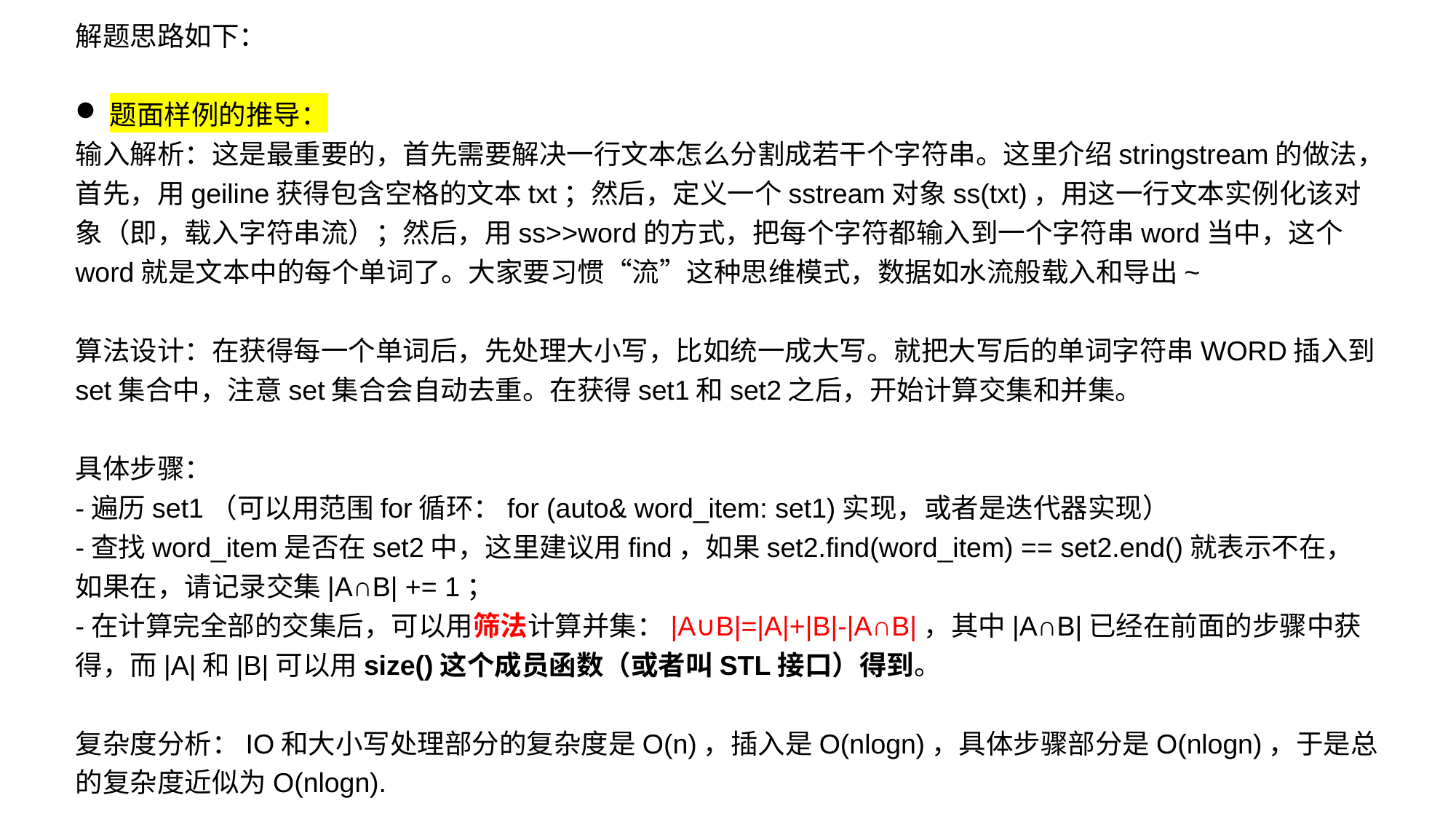

解题思路如下：

题面样例的推导：
输入解析：这是最重要的，首先需要解决一行文本怎么分割成若干个字符串。这里介绍stringstream的做法，首先，用geiline获得包含空格的文本txt；然后，定义一个sstream对象ss(txt)，用这一行文本实例化该对象（即，载入字符串流）；然后，用ss>>word的方式，把每个字符都输入到一个字符串word当中，这个word就是文本中的每个单词了。大家要习惯“流”这种思维模式，数据如水流般载入和导出~

算法设计：在获得每一个单词后，先处理大小写，比如统一成大写。就把大写后的单词字符串WORD插入到set集合中，注意set集合会自动去重。在获得set1和set2之后，开始计算交集和并集。

具体步骤：
-遍历set1（可以用范围for循环：for (auto& word_item: set1)实现，或者是迭代器实现）
-查找word_item是否在set2中，这里建议用find，如果set2.find(word_item) == set2.end()就表示不在，如果在，请记录交集|A∩B| += 1；
-在计算完全部的交集后，可以用筛法计算并集：|A∪B|=|A|+|B|-|A∩B|，其中|A∩B|已经在前面的步骤中获得，而|A|和|B|可以用size()这个成员函数（或者叫STL接口）得到。

复杂度分析：IO和大小写处理部分的复杂度是O(n)，插入是O(nlogn)，具体步骤部分是O(nlogn)，于是总的复杂度近似为O(nlogn).